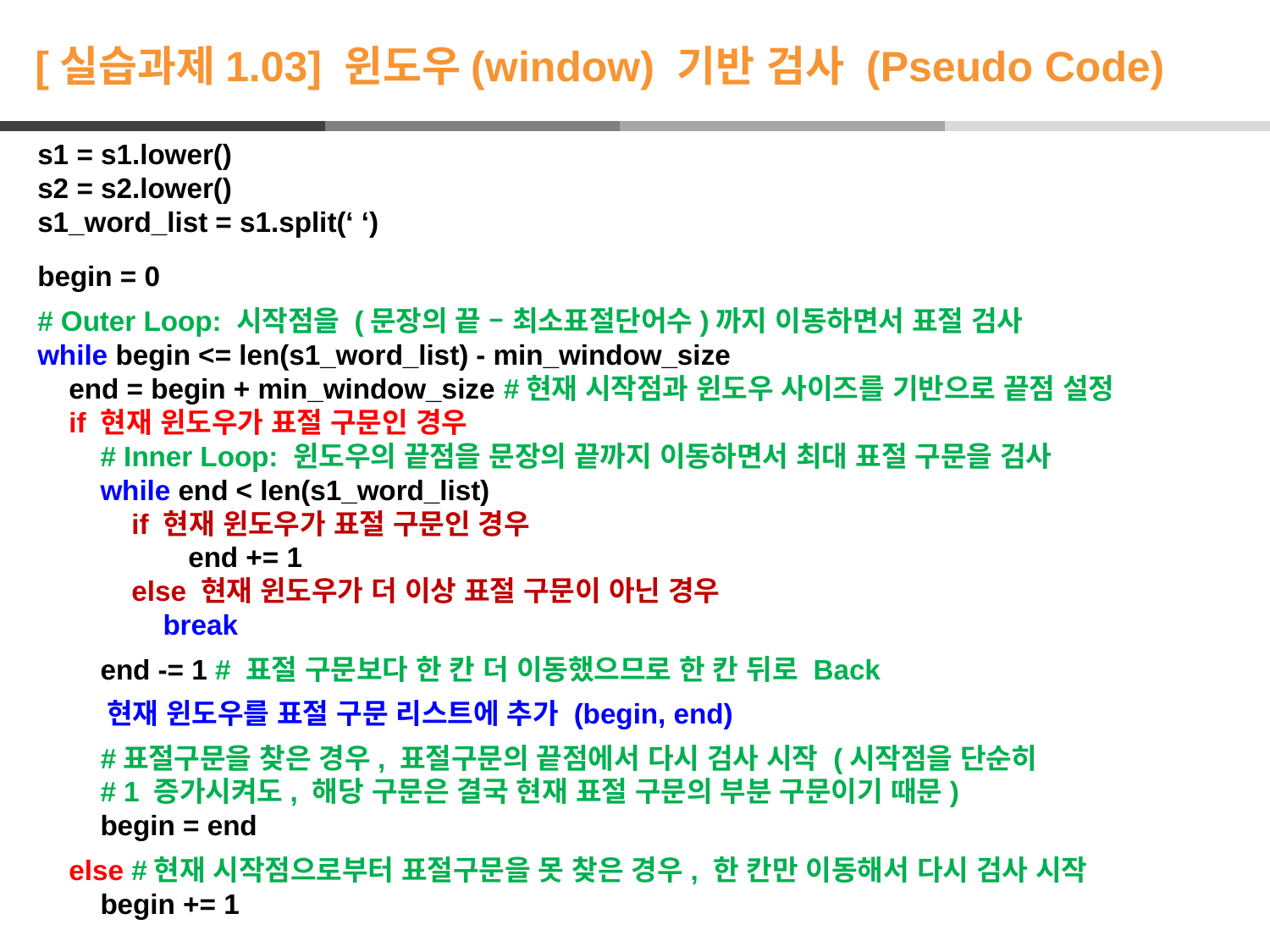

# [실습과제1.03] 윈도우(window) 기반 검사 (Pseudo Code)
s1 = s1.lower()
s2 = s2.lower()
s1_word_list = s1.split(‘ ‘)
begin = 0
# Outer Loop: 시작점을 (문장의 끝 – 최소표절단어수)까지 이동하면서 표절 검사
while begin <= len(s1_word_list) - min_window_size
    end = begin + min_window_size #현재 시작점과 윈도우 사이즈를 기반으로 끝점 설정
    if 현재 윈도우가 표절 구문인 경우
        # Inner Loop: 윈도우의 끝점을 문장의 끝까지 이동하면서 최대 표절 구문을 검사
        while end < len(s1_word_list)
            if 현재 윈도우가 표절 구문인 경우
	   end += 1
            else 현재 윈도우가 더 이상 표절 구문이 아닌 경우
                break
        end -= 1 # 표절 구문보다 한 칸 더 이동했으므로 한 칸 뒤로 Back
        현재 윈도우를 표절 구문 리스트에 추가 (begin, end)
         #표절구문을 찾은 경우, 표절구문의 끝점에서 다시 검사 시작 (시작점을 단순히
        # 1 증가시켜도, 해당 구문은 결국 현재 표절 구문의 부분 구문이기 때문)
        begin = end
    else #현재 시작점으로부터 표절구문을 못 찾은 경우, 한 칸만 이동해서 다시 검사 시작
        begin += 1